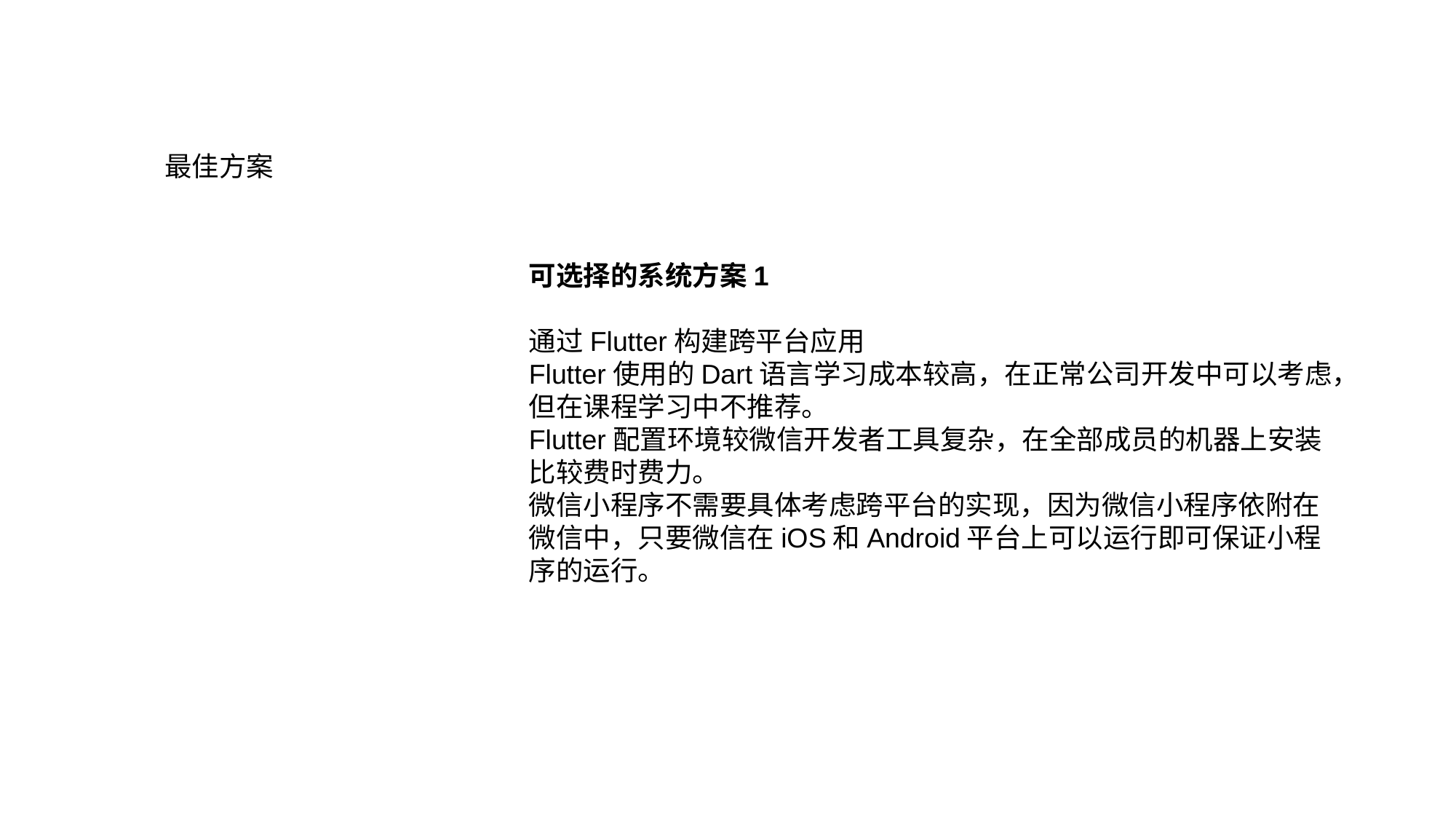

最佳方案
可选择的系统方案1

通过Flutter构建跨平台应用
Flutter使用的Dart语言学习成本较高，在正常公司开发中可以考虑，但在课程学习中不推荐。
Flutter配置环境较微信开发者工具复杂，在全部成员的机器上安装比较费时费力。
微信小程序不需要具体考虑跨平台的实现，因为微信小程序依附在微信中，只要微信在iOS和Android平台上可以运行即可保证小程序的运行。